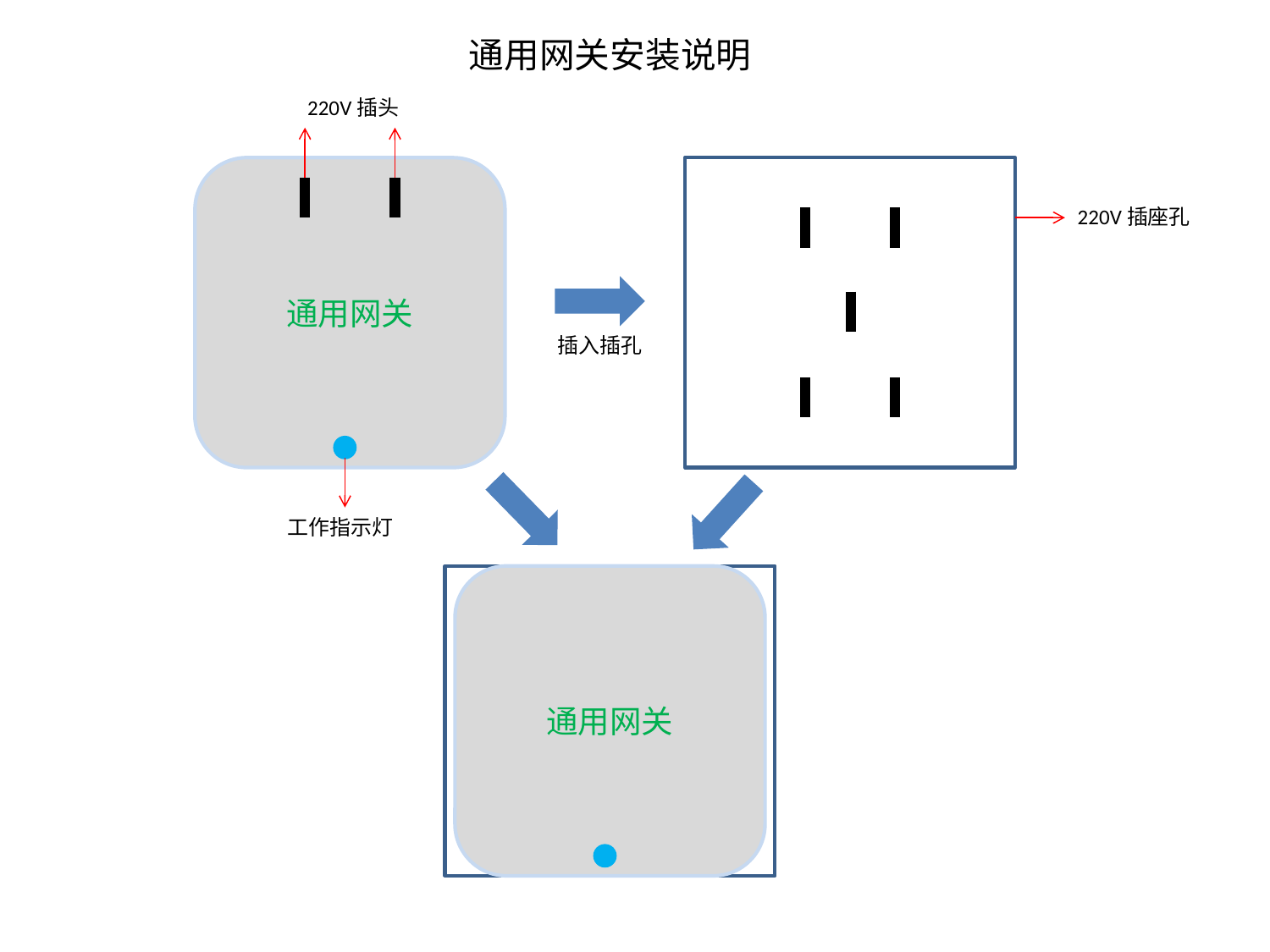

通用网关安装说明
220V插头
通用网关

220V插座孔

插入插孔

工作指示灯

通用网关